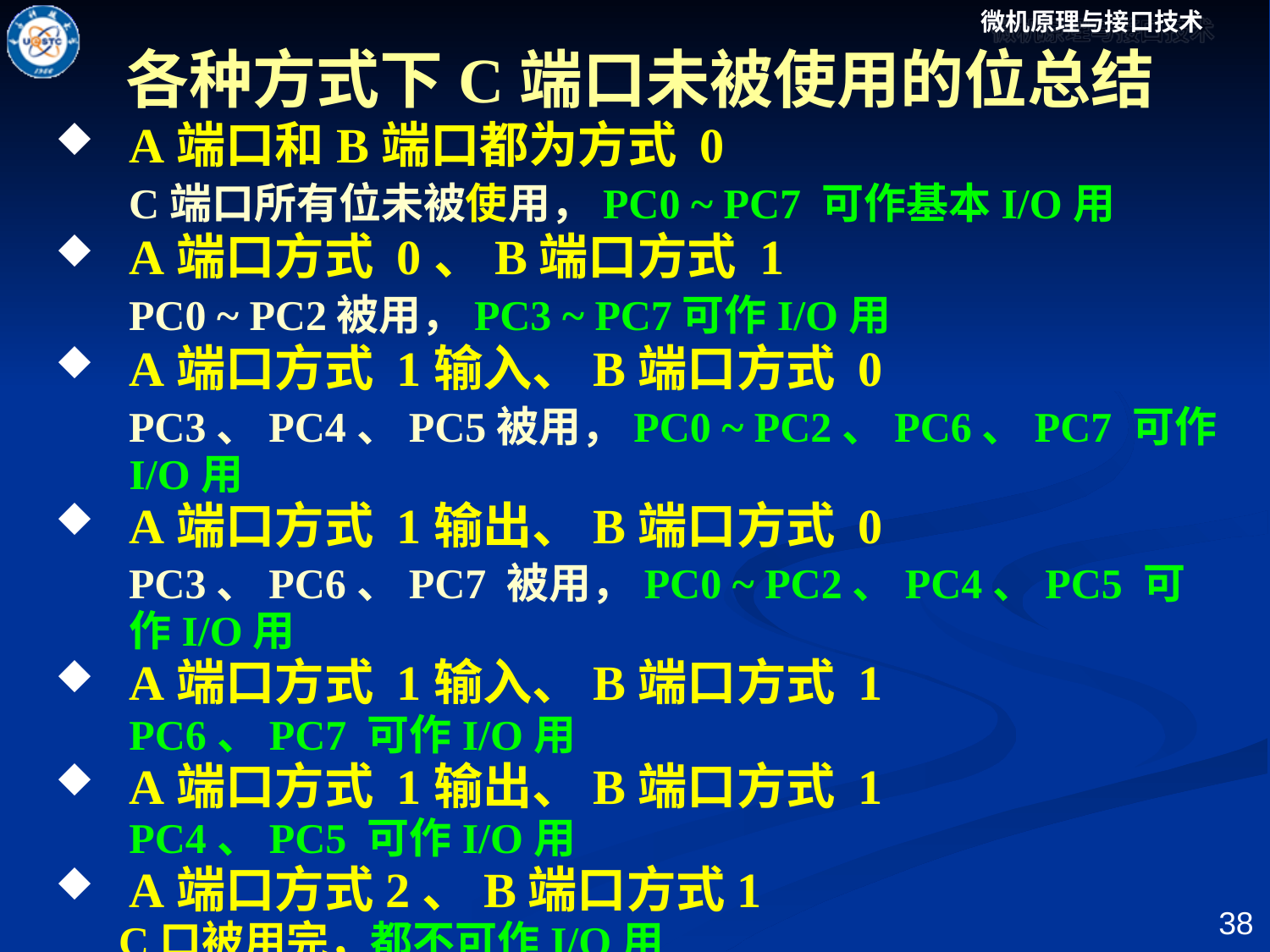

各种方式下C端口未被使用的位总结
A端口和B端口都为方式 0
      C端口所有位未被使用，PC0 ~ PC7 可作基本I/O用
A端口方式 0、B端口方式 1
      PC0 ~ PC2被用，PC3 ~ PC7可作I/O用
A端口方式 1输入、B端口方式 0
      PC3、PC4、PC5被用，PC0 ~ PC2、PC6、PC7 可作I/O用
A端口方式 1输出、B端口方式 0
      PC3、PC6、PC7 被用，PC0 ~ PC2、PC4、PC5 可作I/O用
A端口方式 1输入、B端口方式 1
       PC6、PC7 可作I/O用
A端口方式 1输出、B端口方式 1
       PC4、PC5 可作I/O用
A端口方式2、B端口方式1
C口被用完，都不可作I/O用
A端口方式2、B端口方式0，PC0 ~ PC2 可作基本I/O用